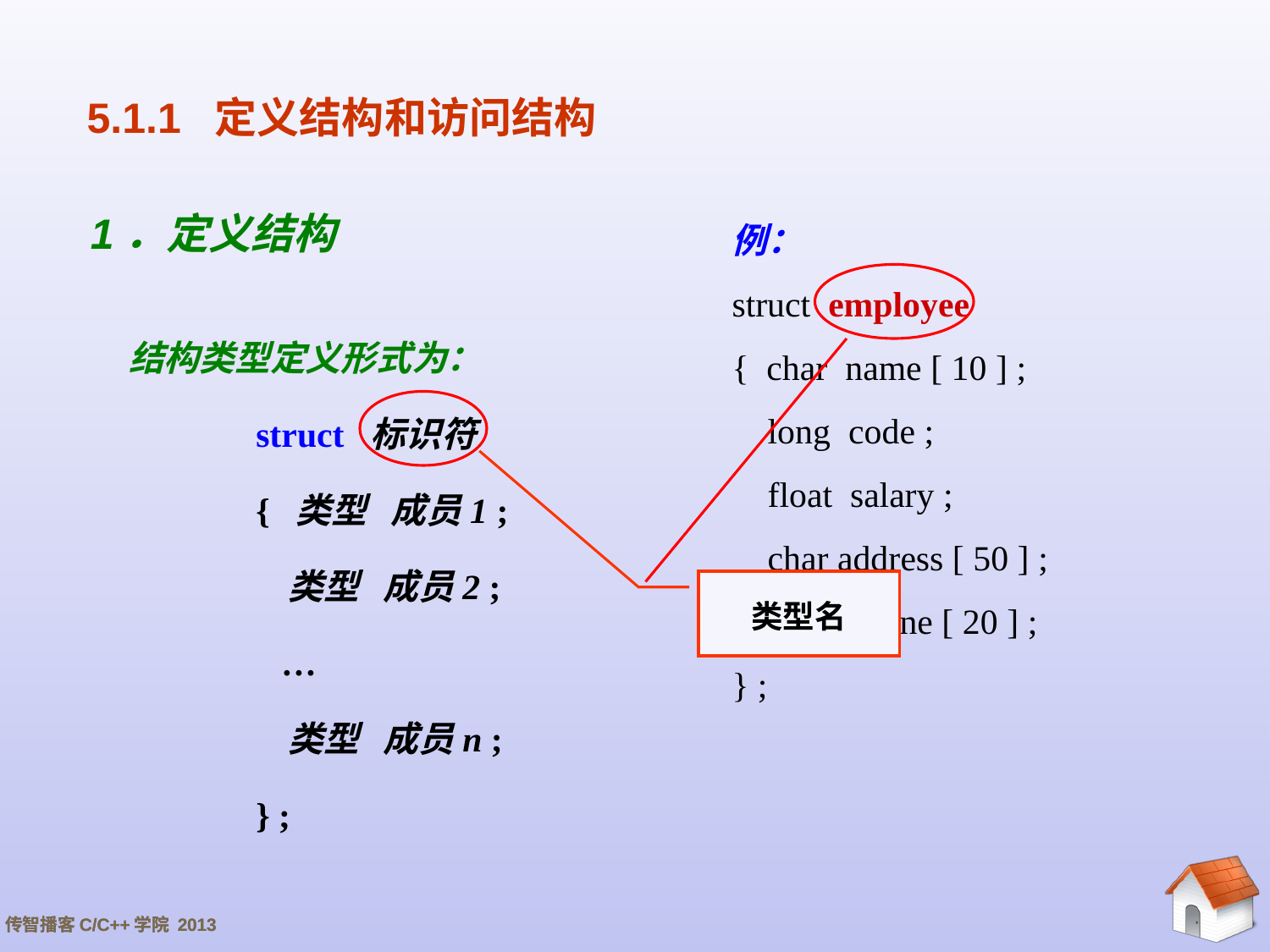

5.1.1  定义结构和访问结构
例：
struct  employee
{  char  name [ 10 ] ;
    long  code ;
    float  salary ;
    char address [ 50 ] ;
    char  phone [ 20 ] ;
} ;
1．定义结构

结构类型定义形式为：
	struct  标识符
	{  类型   成员1 ;
	   类型   成员2 ;
	   …
	   类型   成员n ;
	} ;

类型名